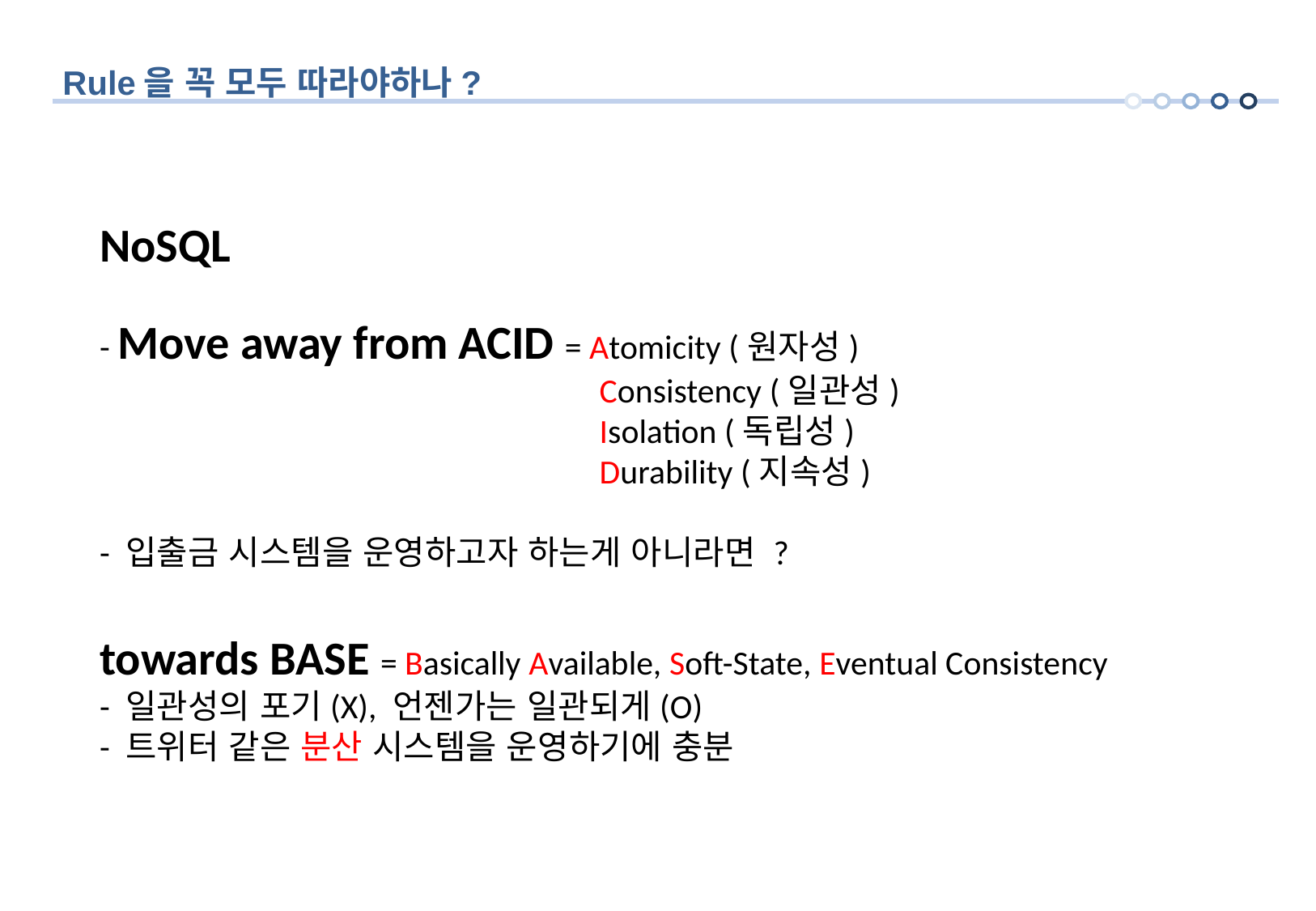

# Rule을 꼭 모두 따라야하나?
NoSQL
- Move away from ACID = Atomicity (원자성)
                                                                 Consistency (일관성)
                                                                 Isolation (독립성)
                                                                 Durability (지속성)
- 입출금 시스템을 운영하고자 하는게 아니라면 ?
towards BASE = Basically Available, Soft-State, Eventual Consistency
- 일관성의 포기(X), 언젠가는 일관되게(O)
- 트위터 같은 분산 시스템을 운영하기에 충분